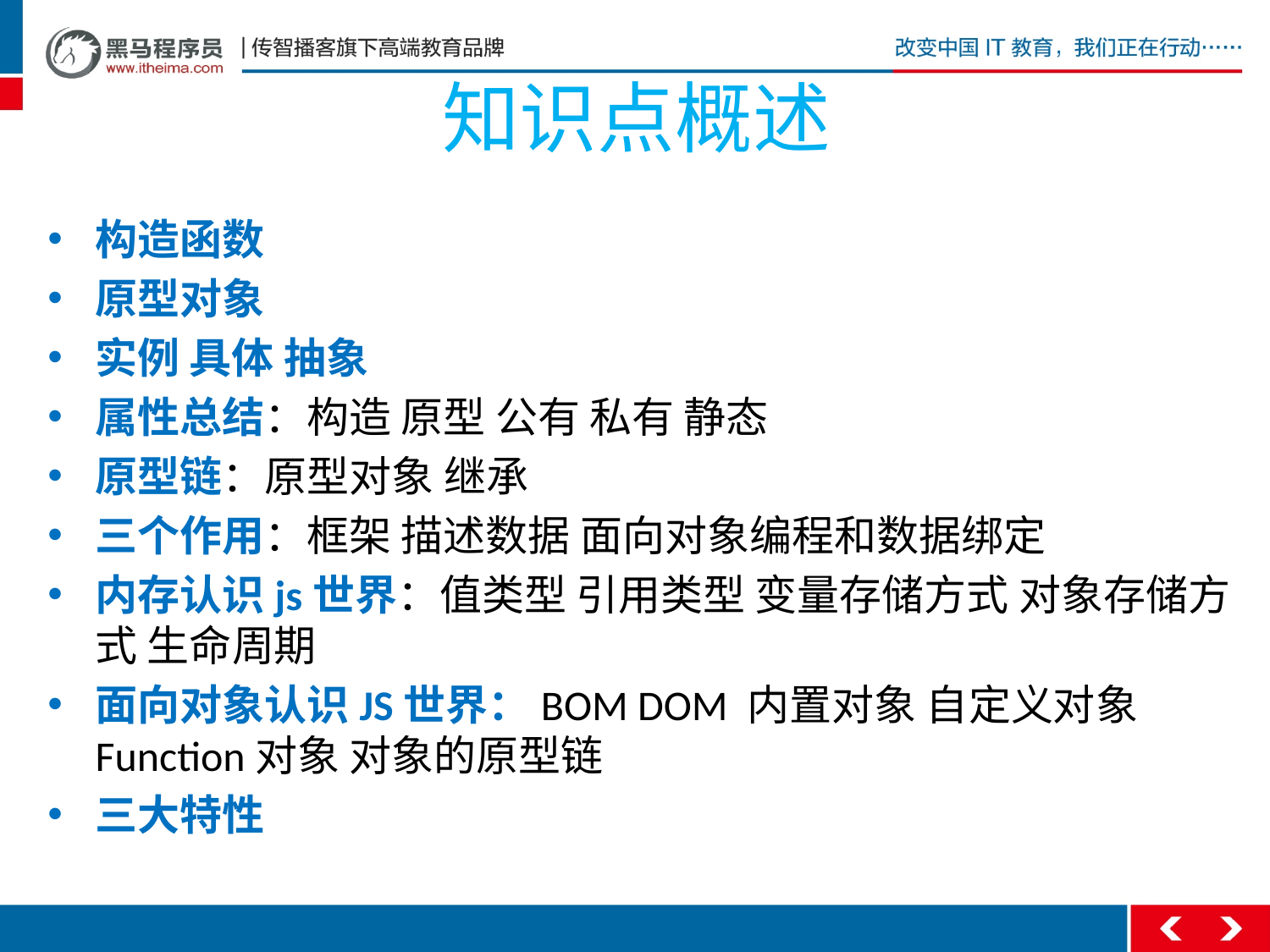

# 知识点概述
构造函数
原型对象
实例 具体 抽象
属性总结：构造 原型 公有 私有 静态
原型链：原型对象 继承
三个作用：框架 描述数据 面向对象编程和数据绑定
内存认识js世界：值类型 引用类型 变量存储方式 对象存储方式 生命周期
面向对象认识JS世界：BOM DOM 内置对象 自定义对象 Function对象 对象的原型链
三大特性